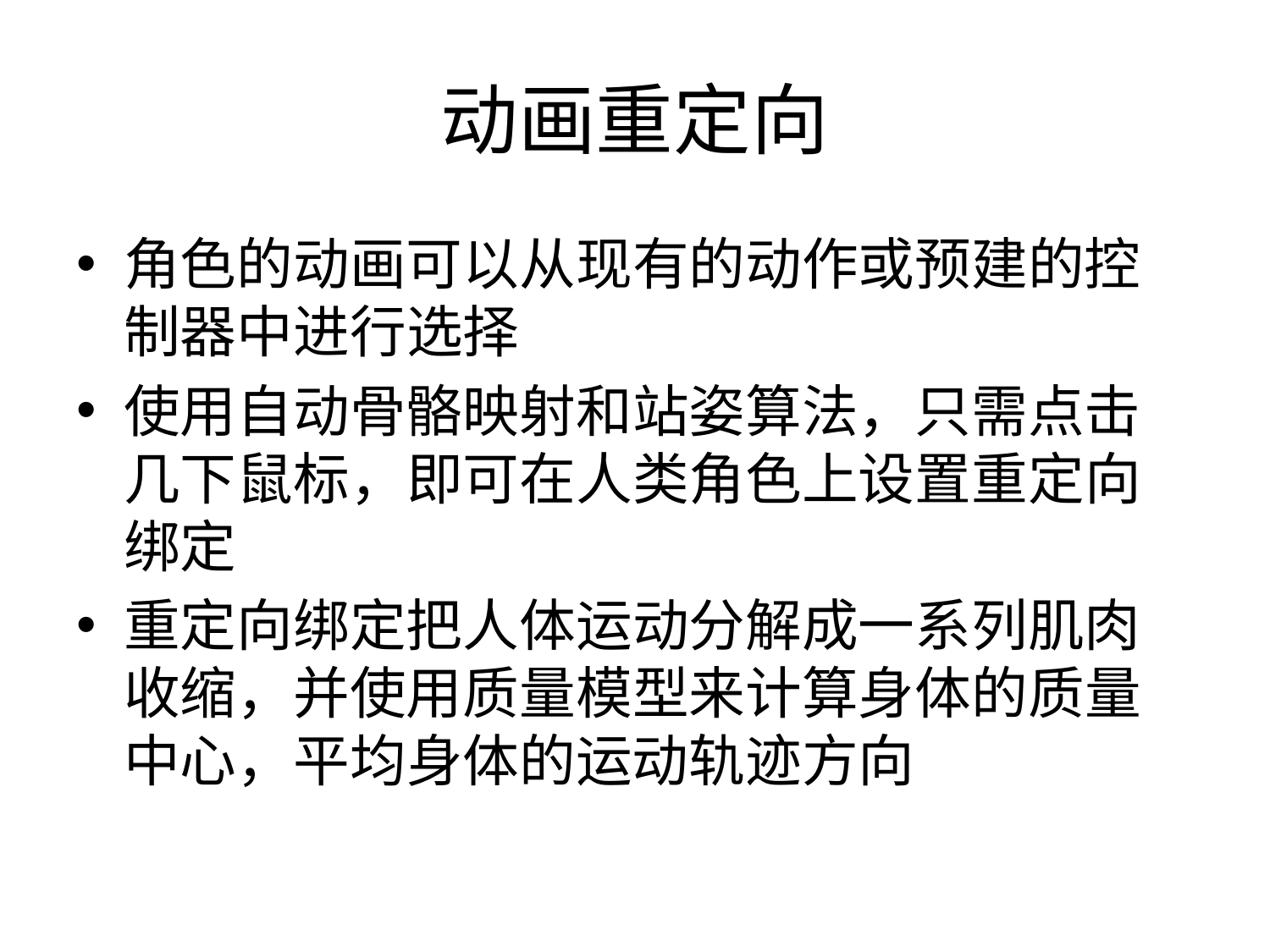

# 动画重定向
角色的动画可以从现有的动作或预建的控制器中进行选择
使用自动骨骼映射和站姿算法，只需点击几下鼠标，即可在人类角色上设置重定向绑定
重定向绑定把人体运动分解成一系列肌肉收缩，并使用质量模型来计算身体的质量中心，平均身体的运动轨迹方向